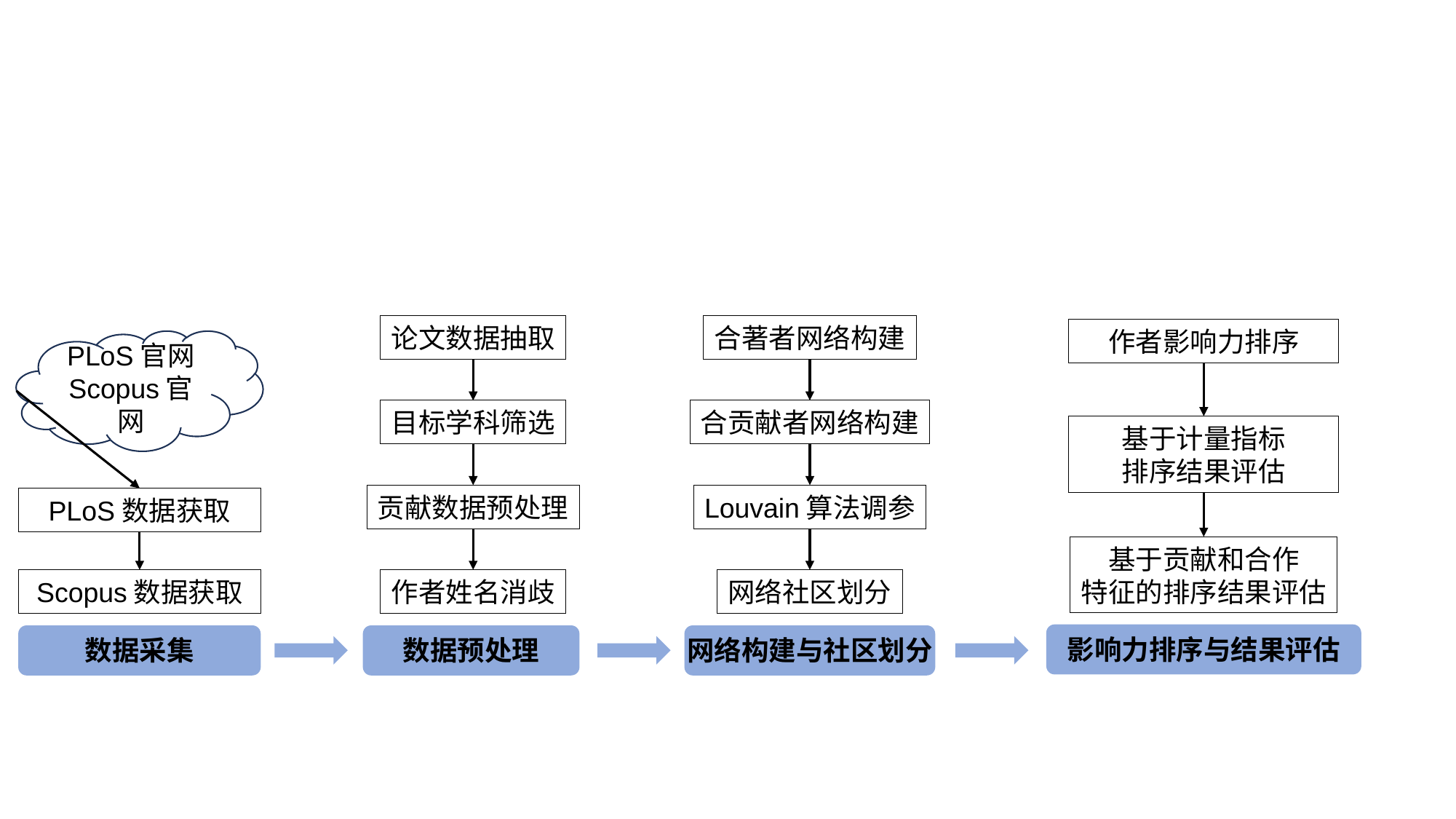

合著者网络构建
合贡献者网络构建
Louvain算法调参
网络社区划分
论文数据抽取
目标学科筛选
贡献数据预处理
作者姓名消歧
作者影响力排序
基于计量指标
排序结果评估
基于贡献和合作
特征的排序结果评估
PLoS官网
Scopus官网
PLoS数据获取
Scopus数据获取

影响力排序与结果评估

数据采集

数据预处理

网络构建与社区划分